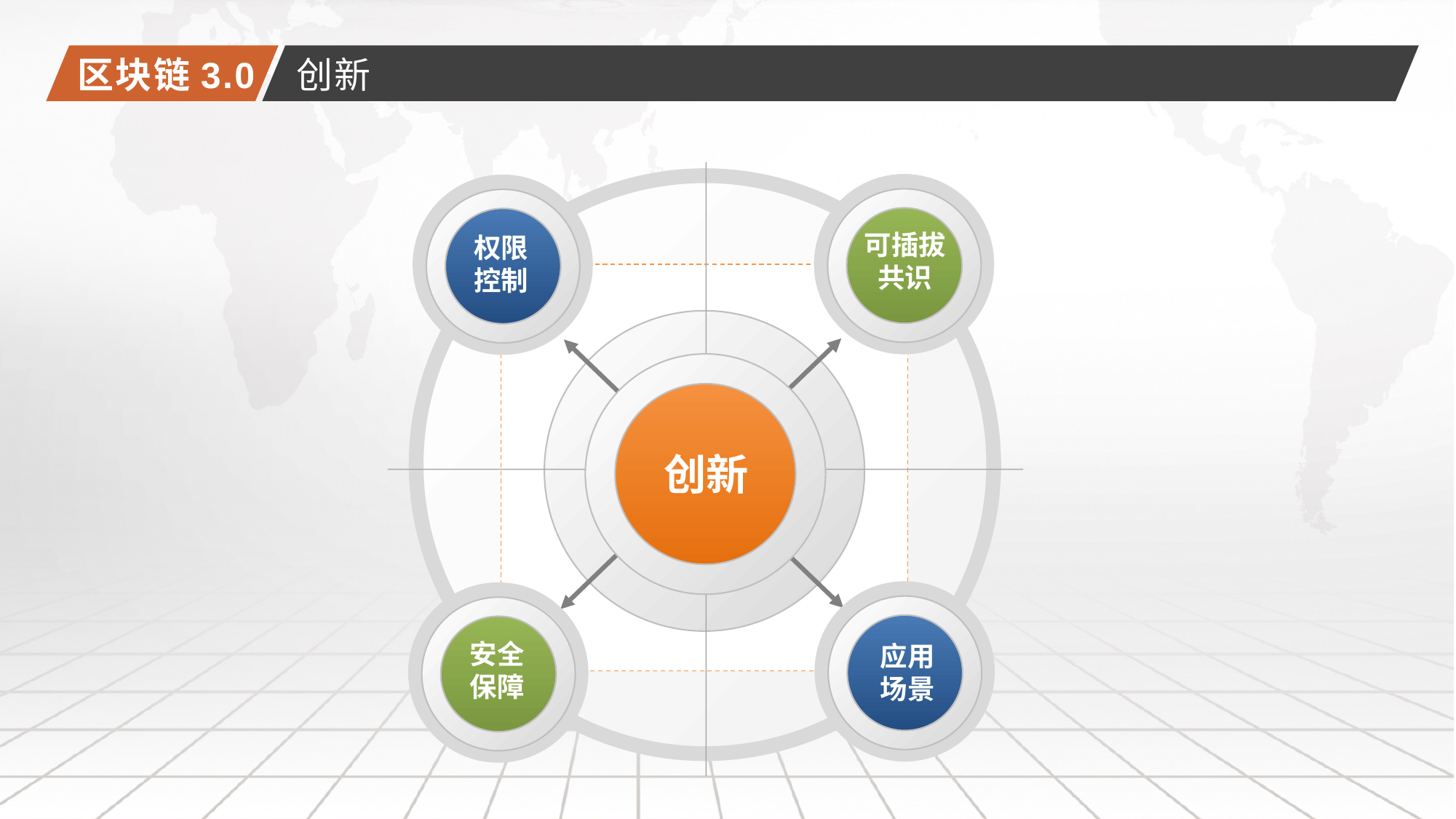

区块链3.0
创新

可插拔
共识

权限
控制

创新

应用
场景

安全
保障